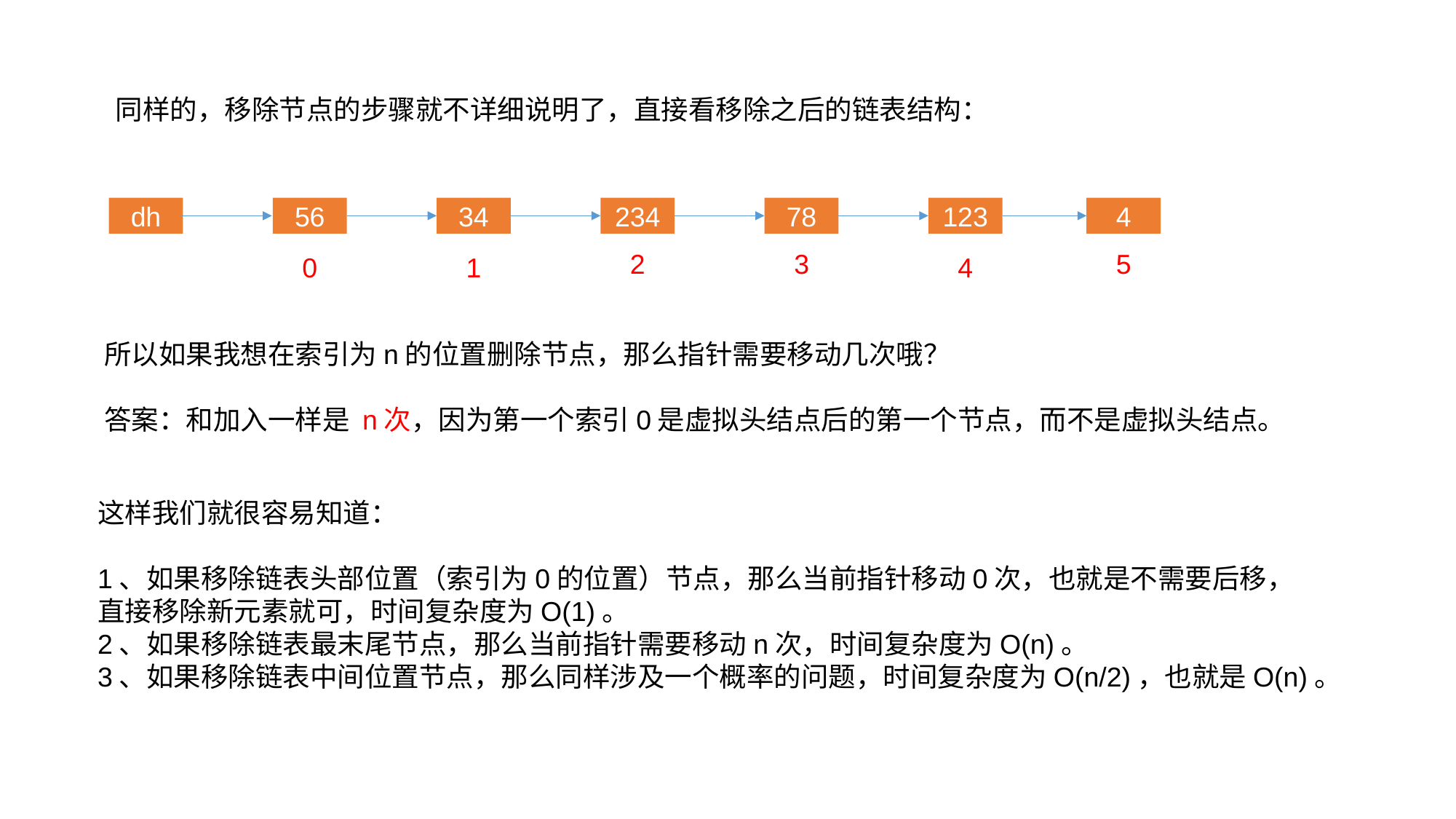

同样的，移除节点的步骤就不详细说明了，直接看移除之后的链表结构：
dh
78
123
4
234
34
56
2
3
5
4
0
1
所以如果我想在索引为n的位置删除节点，那么指针需要移动几次哦？

答案：和加入一样是 n次，因为第一个索引0是虚拟头结点后的第一个节点，而不是虚拟头结点。
这样我们就很容易知道：

1、如果移除链表头部位置（索引为0的位置）节点，那么当前指针移动0次，也就是不需要后移，
直接移除新元素就可，时间复杂度为O(1)。
2、如果移除链表最末尾节点，那么当前指针需要移动n次，时间复杂度为O(n)。
3、如果移除链表中间位置节点，那么同样涉及一个概率的问题，时间复杂度为O(n/2)，也就是O(n)。